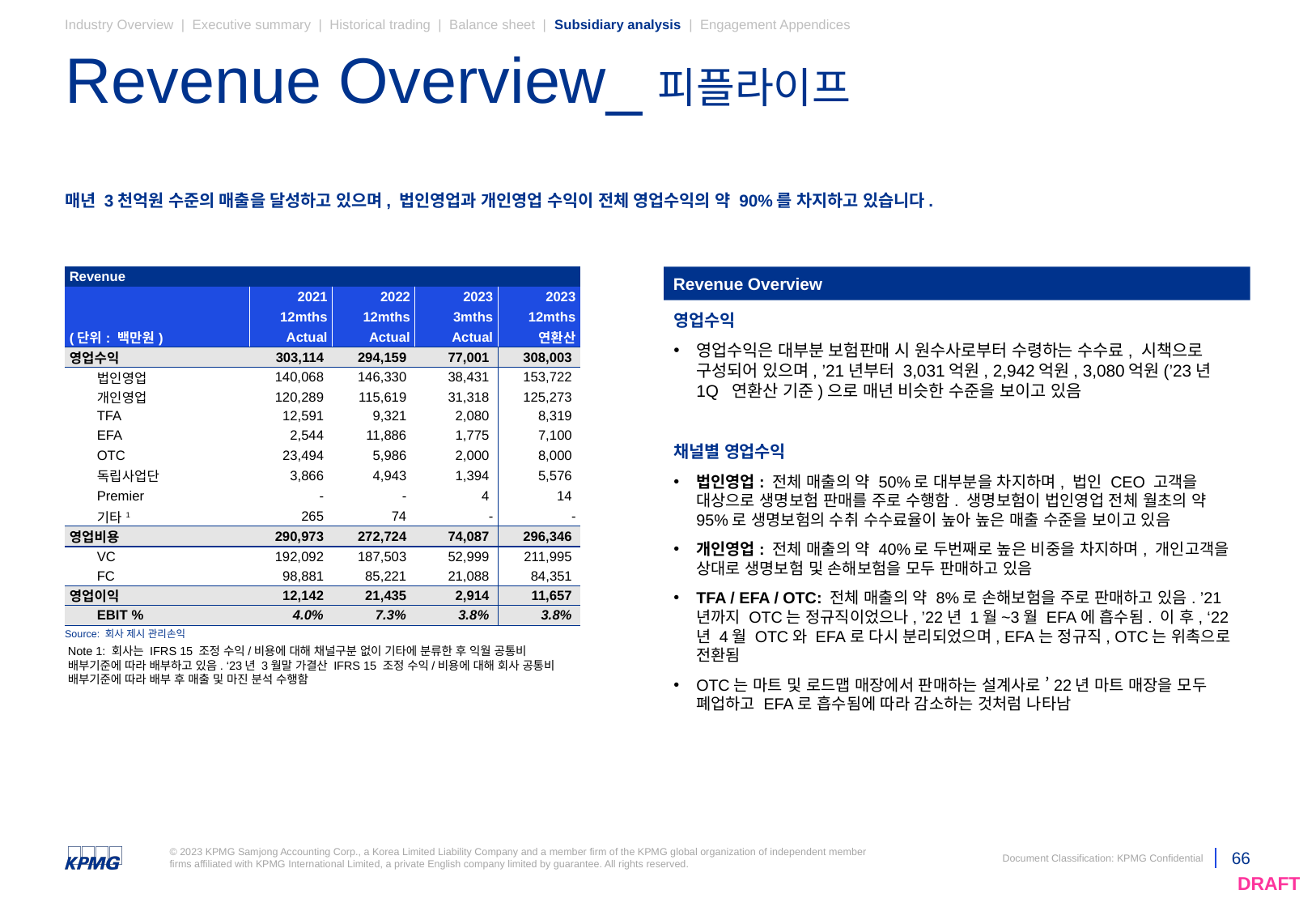

Industry Overview  |  Executive summary  |  Historical trading  |  Balance sheet  |  Subsidiary analysis  |  Engagement Appendices
# Revenue Overview_피플라이프
매년 3천억원 수준의 매출을 달성하고 있으며, 법인영업과 개인영업 수익이 전체 영업수익의 약 90%를 차지하고 있습니다.
| Revenue |  |  |  |  |  |
| --- | --- | --- | --- | --- | --- |
|  |  | 2021 | 2022 | 2023 | 2023 |
|  |  | 12mths | 12mths | 3mths | 12mths |
| (단위: 백만원) |  | Actual | Actual | Actual | 연환산 |
| 영업수익 |  | 303,114 | 294,159 | 77,001 | 308,003 |
|  | 법인영업 | 140,068 | 146,330 | 38,431 | 153,722 |
|  | 개인영업 | 120,289 | 115,619 | 31,318 | 125,273 |
|  | TFA | 12,591 | 9,321 | 2,080 | 8,319 |
|  | EFA | 2,544 | 11,886 | 1,775 | 7,100 |
|  | OTC | 23,494 | 5,986 | 2,000 | 8,000 |
|  | 독립사업단 | 3,866 | 4,943 | 1,394 | 5,576 |
|  | Premier | - | - | 4 | 14 |
|  | 기타1 | 265 | 74 | - | - |
| 영업비용 |  | 290,973 | 272,724 | 74,087 | 296,346 |
|  | VC | 192,092 | 187,503 | 52,999 | 211,995 |
|  | FC | 98,881 | 85,221 | 21,088 | 84,351 |
| 영업이익 |  | 12,142 | 21,435 | 2,914 | 11,657 |
|  | EBIT % | 4.0% | 7.3% | 3.8% | 3.8% |
Revenue Overview
영업수익
영업수익은 대부분 보험판매 시 원수사로부터 수령하는 수수료, 시책으로 구성되어 있으며, ’21년부터 3,031억원, 2,942억원, 3,080억원(’23년 1Q  연환산 기준)으로 매년 비슷한 수준을 보이고 있음

채널별 영업수익
법인영업: 전체 매출의 약 50%로 대부분을 차지하며, 법인 CEO 고객을 대상으로 생명보험 판매를 주로 수행함. 생명보험이 법인영업 전체 월초의 약 95%로 생명보험의 수취 수수료율이 높아 높은 매출 수준을 보이고 있음
개인영업: 전체 매출의 약 40%로 두번째로 높은 비중을 차지하며, 개인고객을 상대로 생명보험 및 손해보험을 모두 판매하고 있음
TFA / EFA / OTC: 전체 매출의 약 8%로 손해보험을 주로 판매하고 있음. ’21년까지 OTC는 정규직이었으나, ’22년 1월~3월 EFA에 흡수됨. 이 후, ‘22년 4월 OTC와 EFA로 다시 분리되었으며, EFA는 정규직, OTC는 위촉으로 전환됨
OTC는 마트 및 로드맵 매장에서 판매하는 설계사로 ’22년 마트 매장을 모두 폐업하고 EFA로 흡수됨에 따라 감소하는 것처럼 나타남
Source: 회사 제시 관리손익
Note 1: 회사는 IFRS 15 조정 수익/비용에 대해 채널구분 없이 기타에 분류한 후 익월 공통비 배부기준에 따라 배부하고 있음. ‘23년 3월말 가결산 IFRS 15 조정 수익/비용에 대해 회사 공통비 배부기준에 따라 배부 후 매출 및 마진 분석 수행함